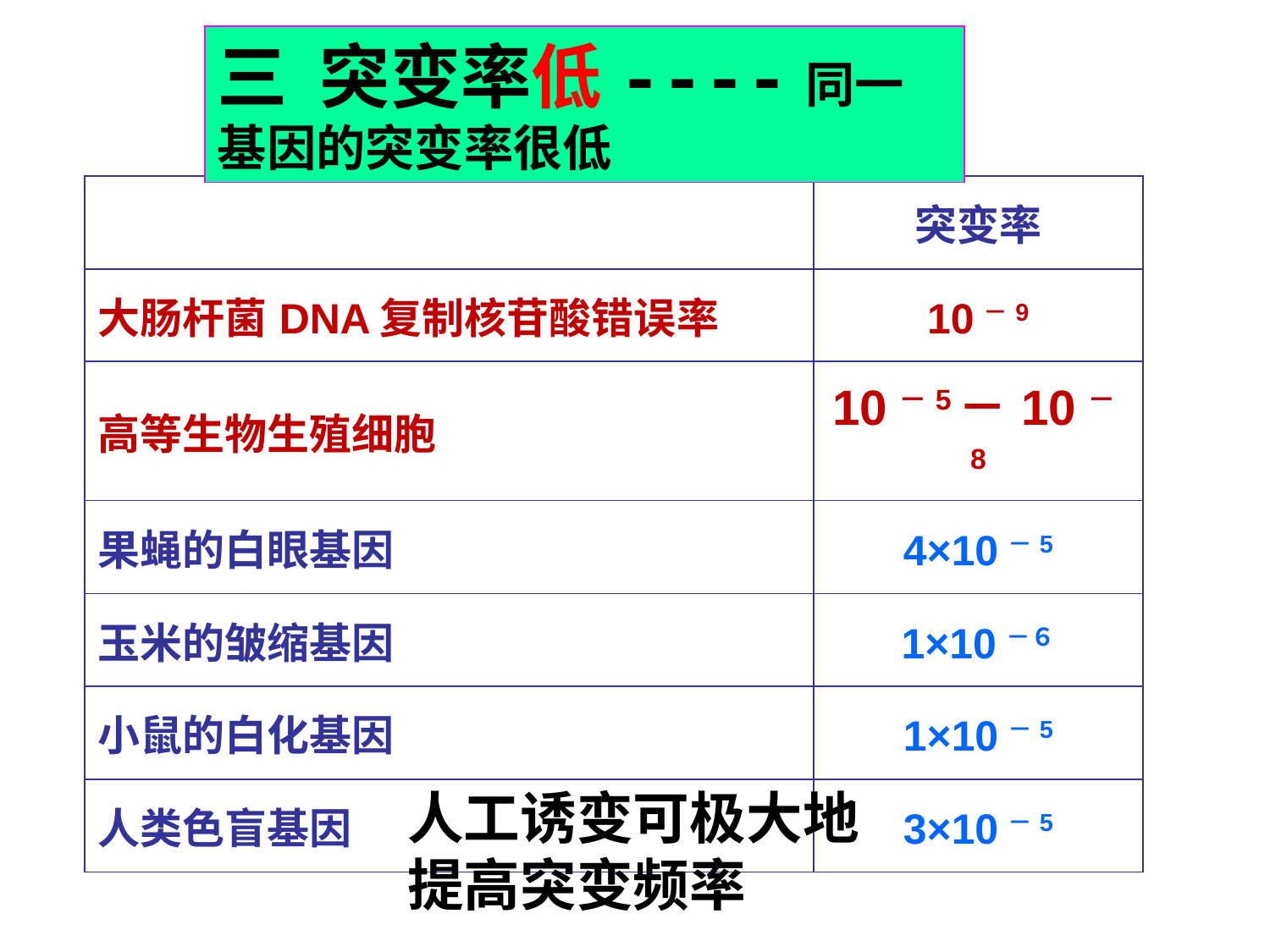

三  突变率低----同一基因的突变率很低
|  | 突变率 |
| --- | --- |
| 大肠杆菌DNA复制核苷酸错误率 | 10－9 |
| 高等生物生殖细胞 | 10－5－10－8 |
| 果蝇的白眼基因 | 4×10－5 |
| 玉米的皱缩基因 | 1×10－６ |
| 小鼠的白化基因 | 1×10－5 |
| 人类色盲基因 | 3×10－5 |
人工诱变可极大地提高突变频率